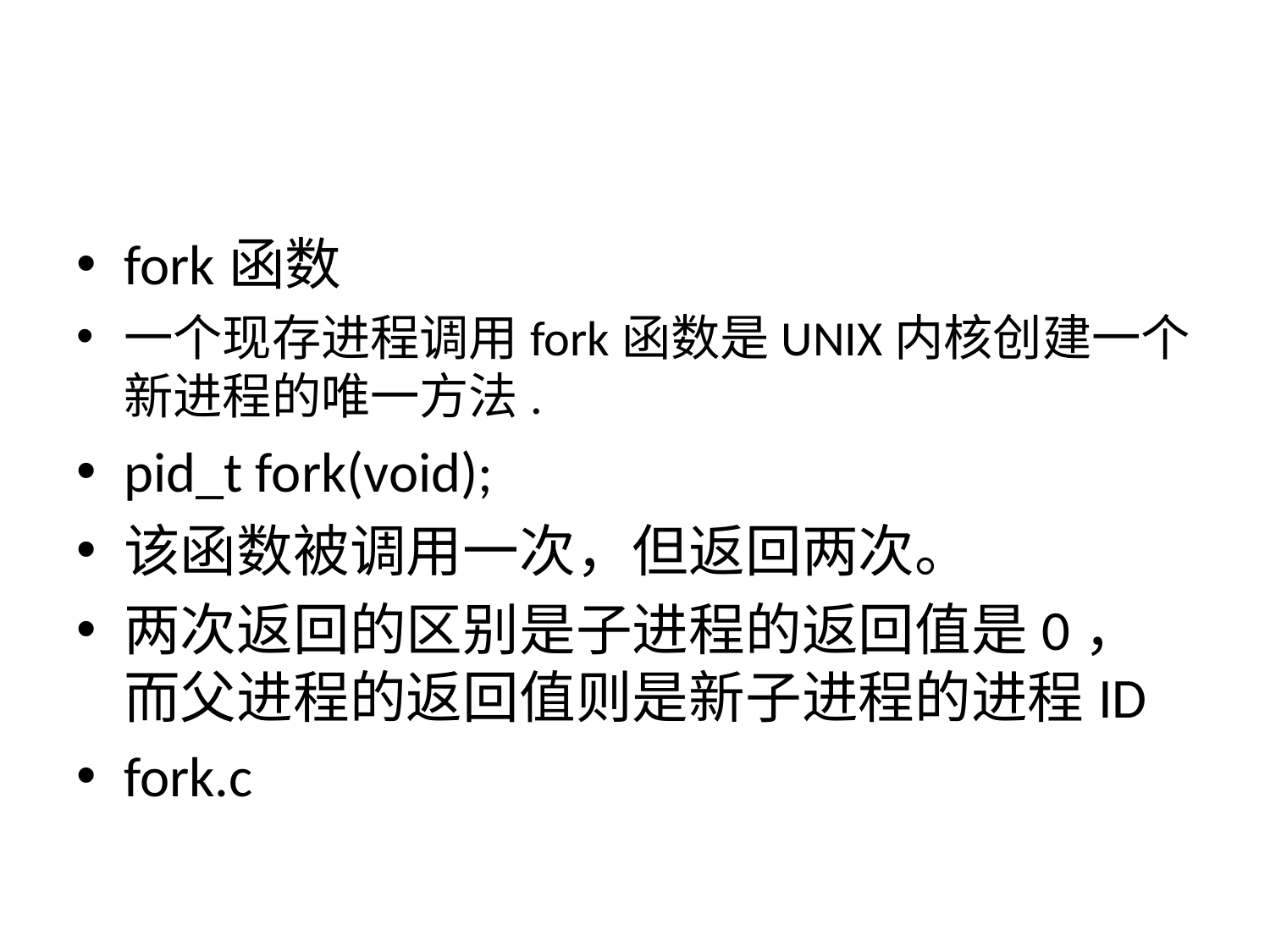

#
fork函数
一个现存进程调用fork函数是UNIX内核创建一个新进程的唯一方法.
pid_t fork(void);
该函数被调用一次，但返回两次。
两次返回的区别是子进程的返回值是0，而父进程的返回值则是新子进程的进程ID
fork.c